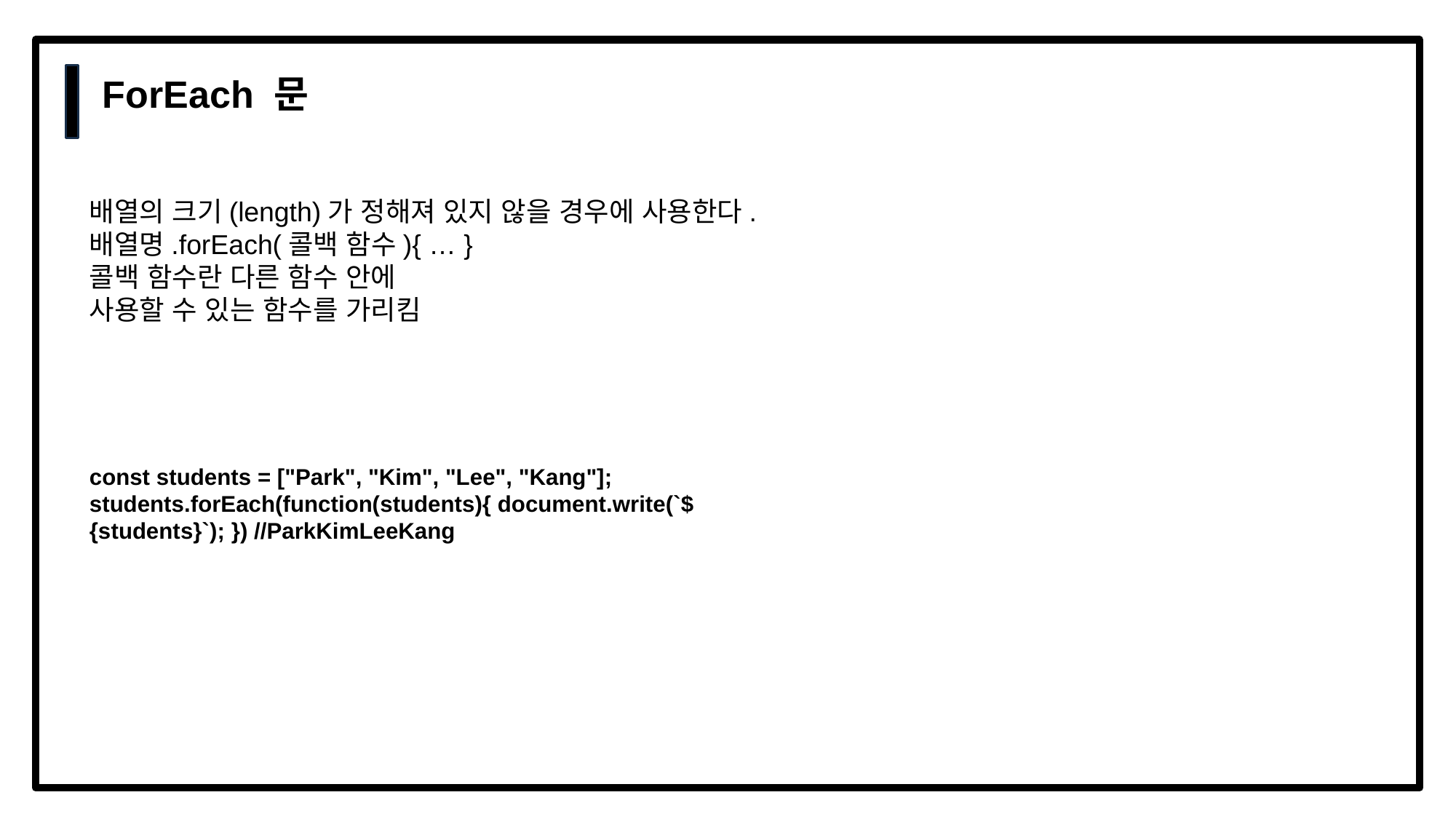

ForEach 문
배열의 크기(length)가 정해져 있지 않을 경우에 사용한다.
배열명.forEach(콜백 함수){ … }
콜백 함수란 다른 함수 안에
사용할 수 있는 함수를 가리킴

const students = ["Park", "Kim", "Lee", "Kang"]; students.forEach(function(students){ document.write(`${students}`); }) //ParkKimLeeKang